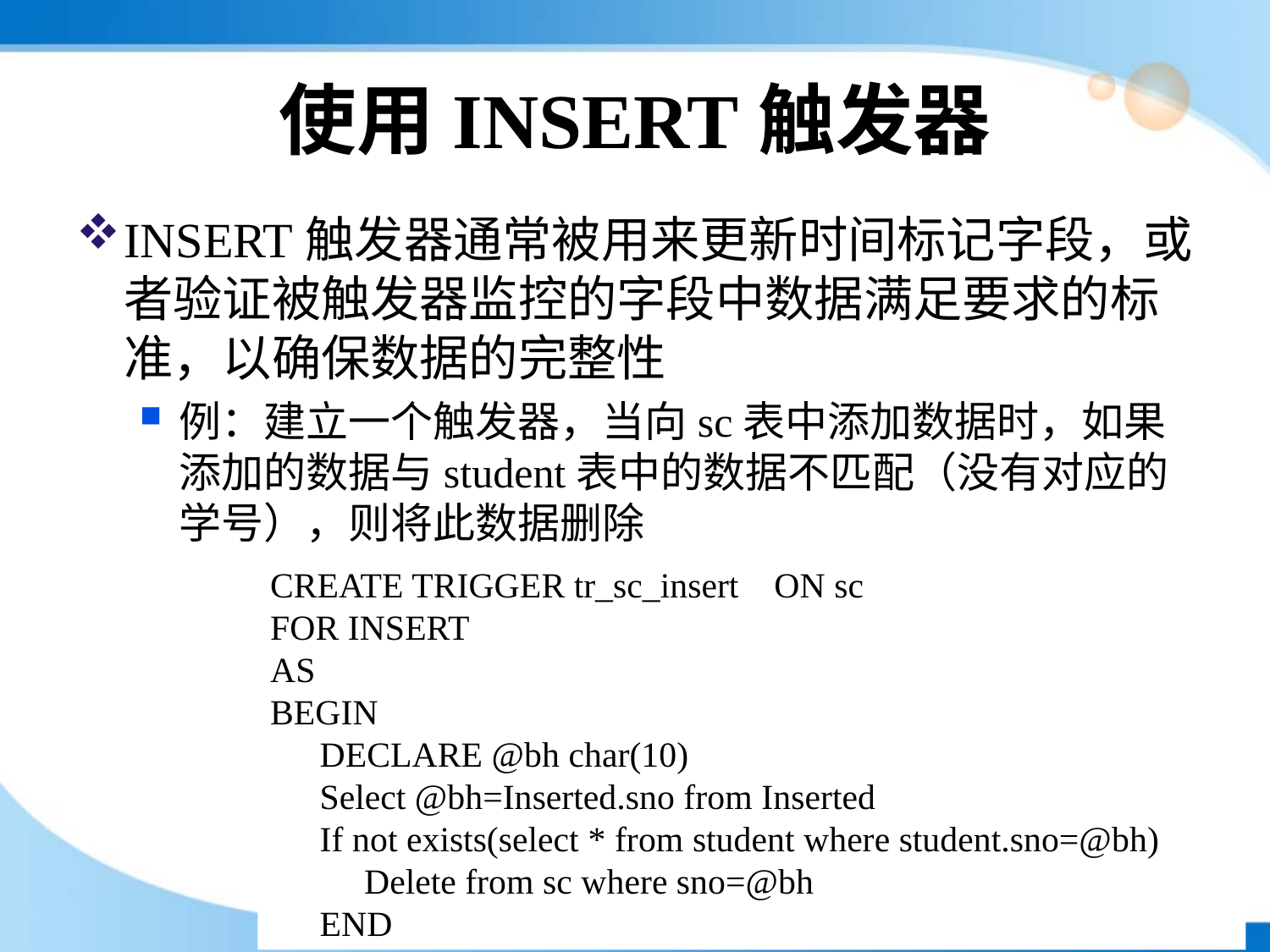

# 使用INSERT触发器
INSERT触发器通常被用来更新时间标记字段，或者验证被触发器监控的字段中数据满足要求的标准，以确保数据的完整性
例：建立一个触发器，当向sc表中添加数据时，如果添加的数据与student表中的数据不匹配（没有对应的学号），则将此数据删除
CREATE TRIGGER tr_sc_insert    ON sc
FOR INSERT
AS
BEGIN
DECLARE @bh char(10)
Select @bh=Inserted.sno from Inserted
If not exists(select * from student where student.sno=@bh)
     Delete from sc where sno=@bh
END